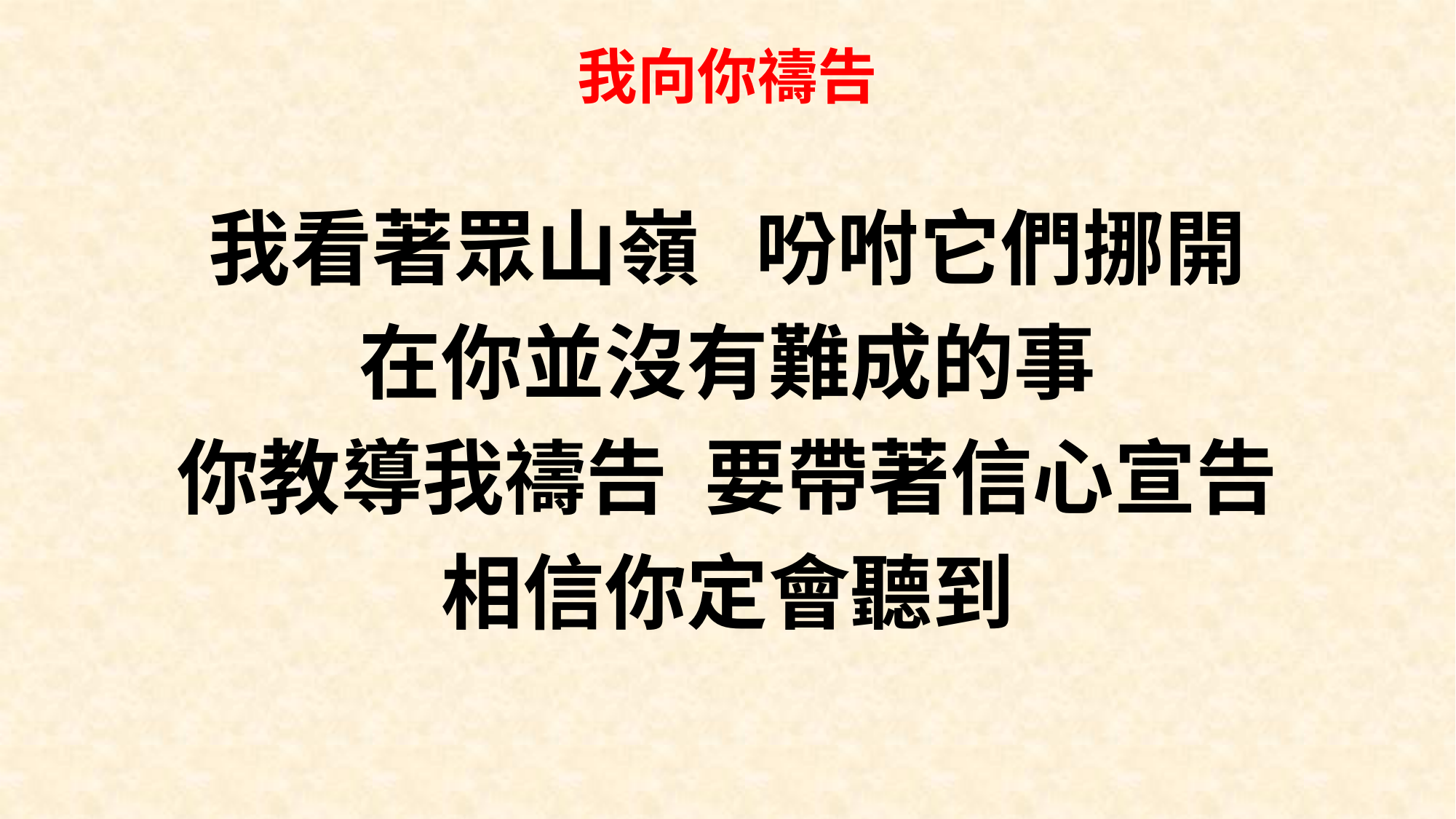

# 我向你禱告
我看著眾山嶺   吩咐它們挪開
在你並沒有難成的事
你教導我禱告  要帶著信心宣告
相信你定會聽到